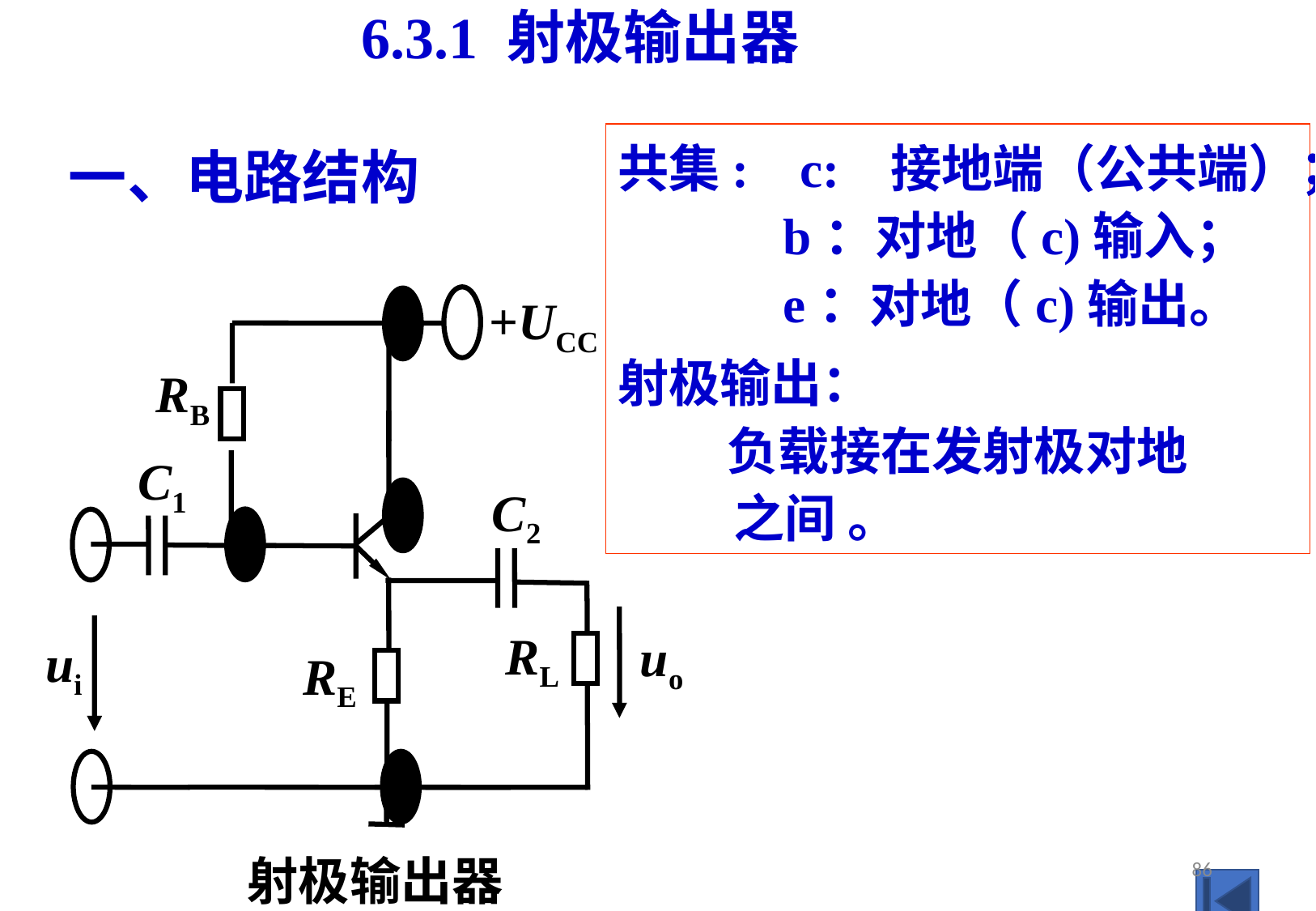

6.3.1 射极输出器
共集:    c:   接地端（公共端）；
             b：对地（c)输入；
             e：对地（c)输出。
射极输出：
          负载接在发射极对地
         之间 。
一、电路结构
+UCC

RB

C1

C2

RL
uo
ui

RE

射极输出器
86